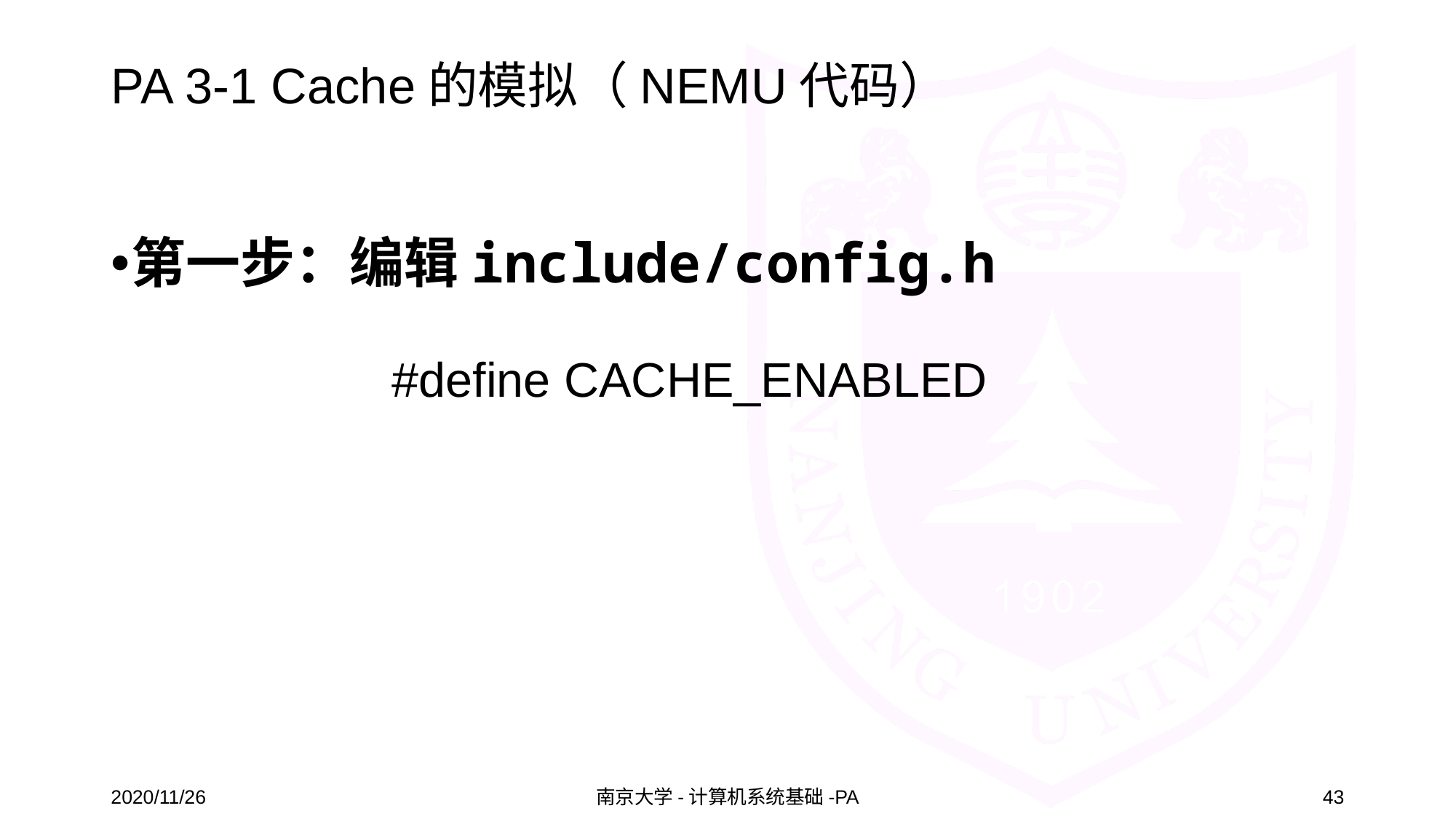

# PA 3-1 Cache的模拟（NEMU代码）
第一步：编辑include/config.h

#define CACHE_ENABLED
2020/11/26
南京大学-计算机系统基础-PA
43